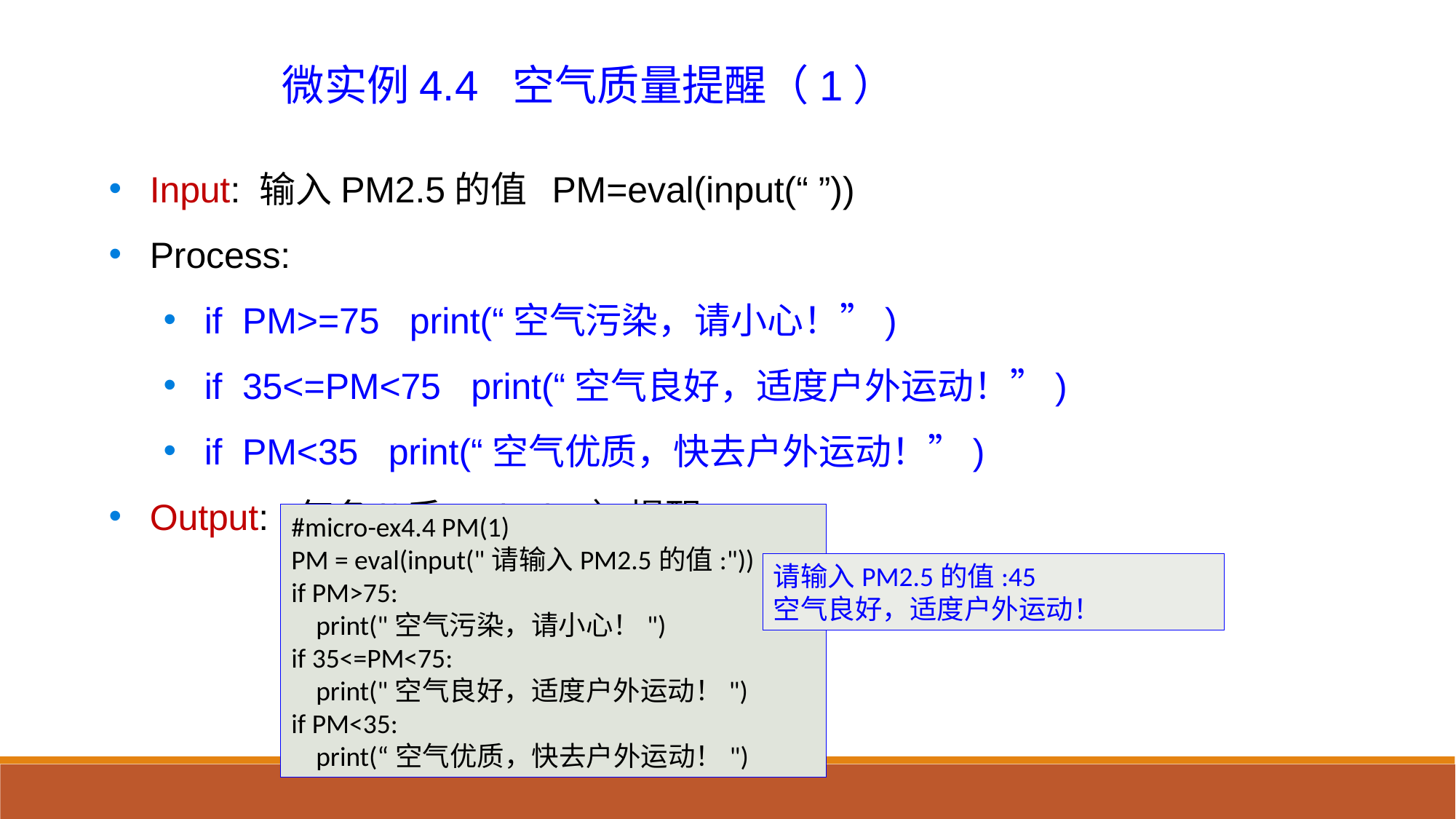

微实例4.4  空气质量提醒（1）
Input: 输入PM2.5的值  PM=eval(input(“ ”))
Process:
if  PM>=75   print(“空气污染，请小心！”)
if  35<=PM<75   print(“空气良好，适度户外运动！”)
if  PM<35   print(“空气优质，快去户外运动！”)
Output:  每条if后  print(“ ”）提醒
#micro-ex4.4 PM(1)
PM = eval(input("请输入PM2.5的值:"))
if PM>75:
    print("空气污染，请小心！")
if 35<=PM<75:
    print("空气良好，适度户外运动！")
if PM<35:
    print(“空气优质，快去户外运动！")
请输入PM2.5的值:45
空气良好，适度户外运动！